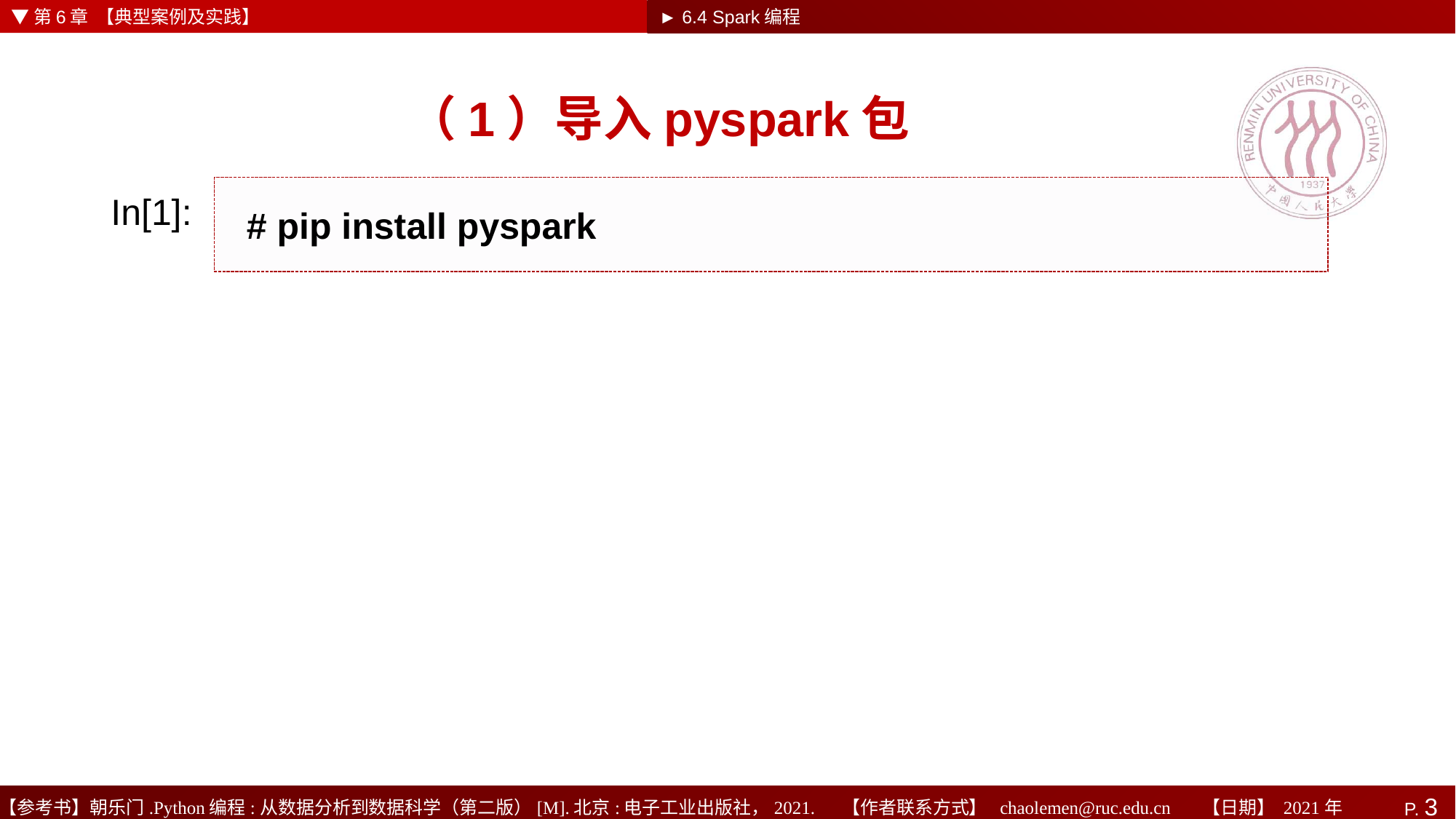

▼第6章  【典型案例及实践】
► 6.4 Spark编程
# （1）导入pyspark包
# pip install pyspark
In[1]: